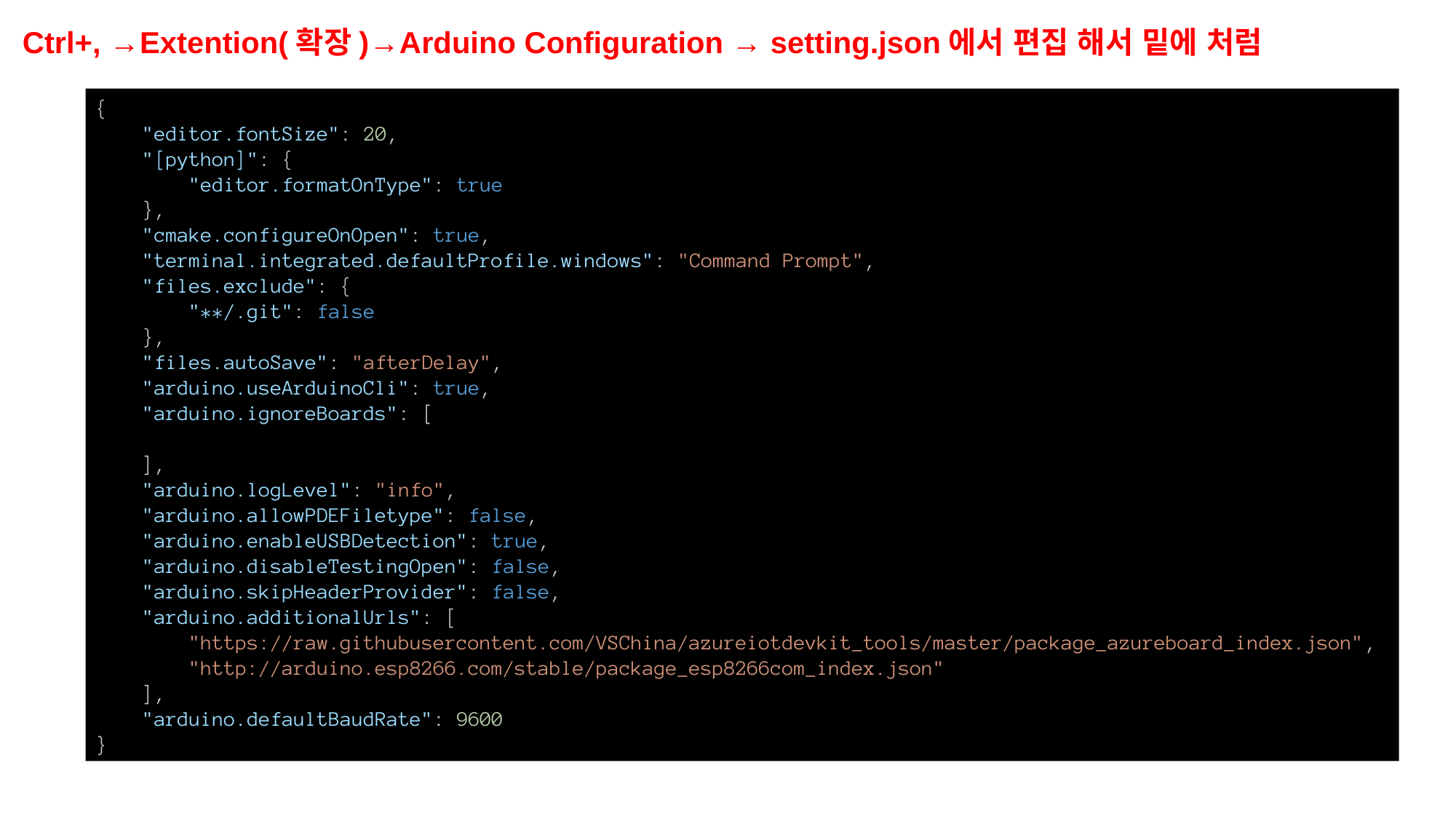

Ctrl+, →Extention(확장)→Arduino Configuration → setting.json에서 편집 해서 밑에 처럼
{
    "editor.fontSize": 20,
    "[python]": {
        "editor.formatOnType": true
    },
    "cmake.configureOnOpen": true,
    "terminal.integrated.defaultProfile.windows": "Command Prompt",
    "files.exclude": {
        "**/.git": false
    },
    "files.autoSave": "afterDelay",
    "arduino.useArduinoCli": true,
    "arduino.ignoreBoards": [

    ],
    "arduino.logLevel": "info",
    "arduino.allowPDEFiletype": false,
    "arduino.enableUSBDetection": true,
    "arduino.disableTestingOpen": false,
    "arduino.skipHeaderProvider": false,
    "arduino.additionalUrls": [
        "https://raw.githubusercontent.com/VSChina/azureiotdevkit_tools/master/package_azureboard_index.json",
        "http://arduino.esp8266.com/stable/package_esp8266com_index.json"
    ],
    "arduino.defaultBaudRate": 9600
}